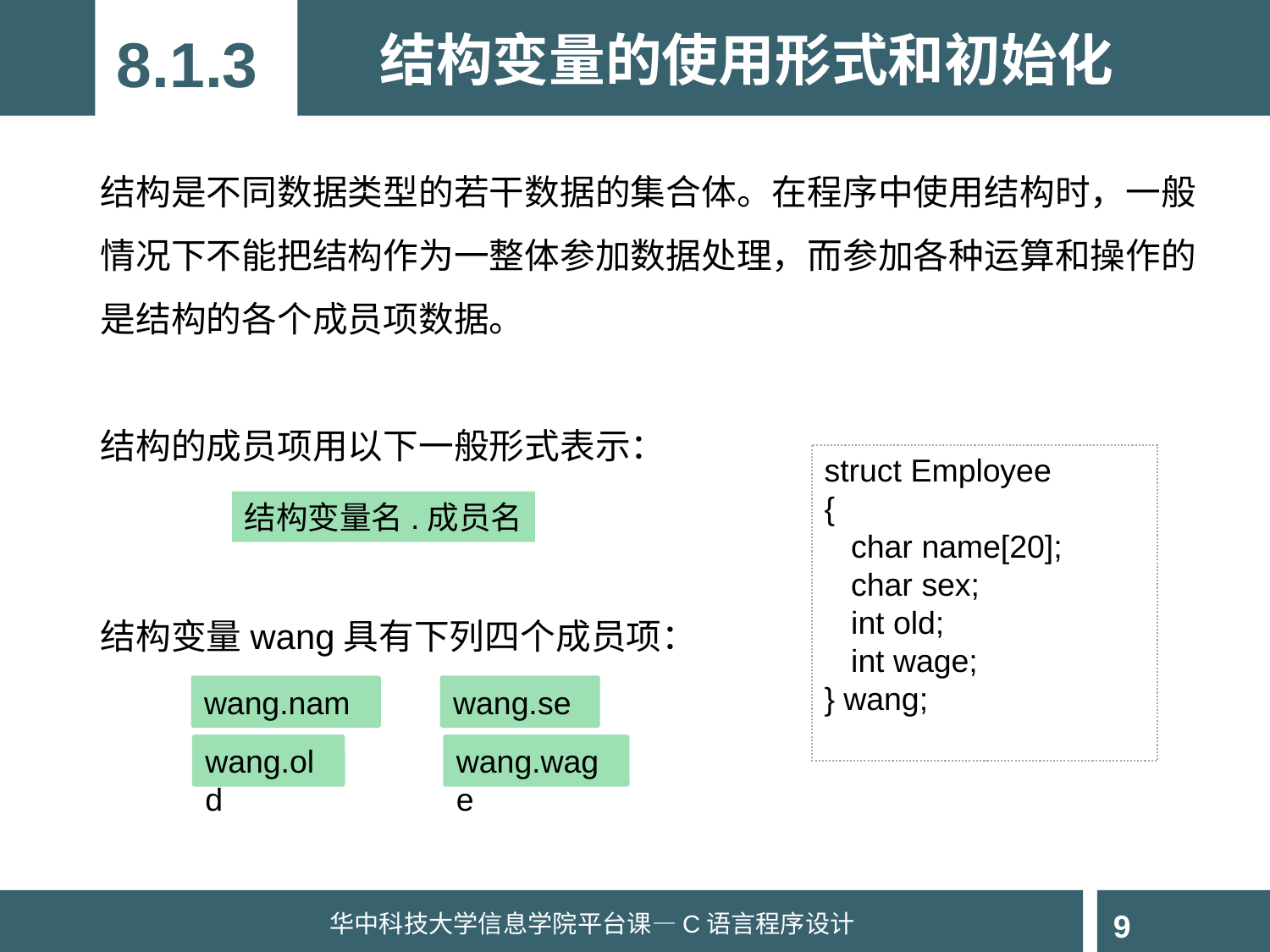

结构变量的使用形式和初始化
8.1.3
结构是不同数据类型的若干数据的集合体。在程序中使用结构时，一般情况下不能把结构作为一整体参加数据处理，而参加各种运算和操作的是结构的各个成员项数据。

结构的成员项用以下一般形式表示：

结构变量wang具有下列四个成员项：

struct Employee
{
   char name[20];
   char sex;
   int old;
   int wage;
} wang;

结构变量名.成员名
wang.name
wang.sex
wang.wage
wang.old